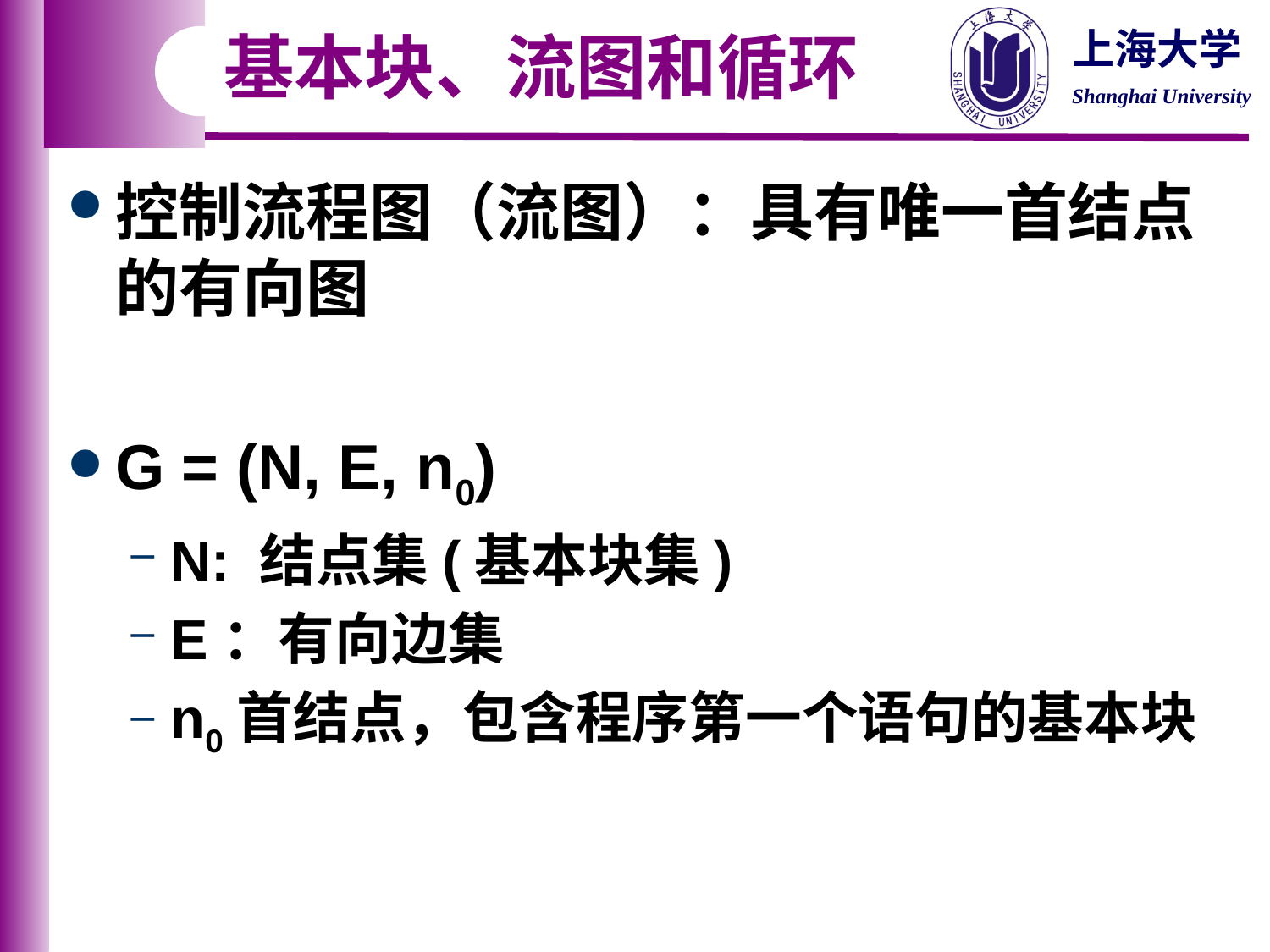

基本块、流图和循环
控制流程图（流图）：具有唯一首结点的有向图

G = (N, E, n0)
N: 结点集(基本块集)
E：有向边集
n0首结点，包含程序第一个语句的基本块